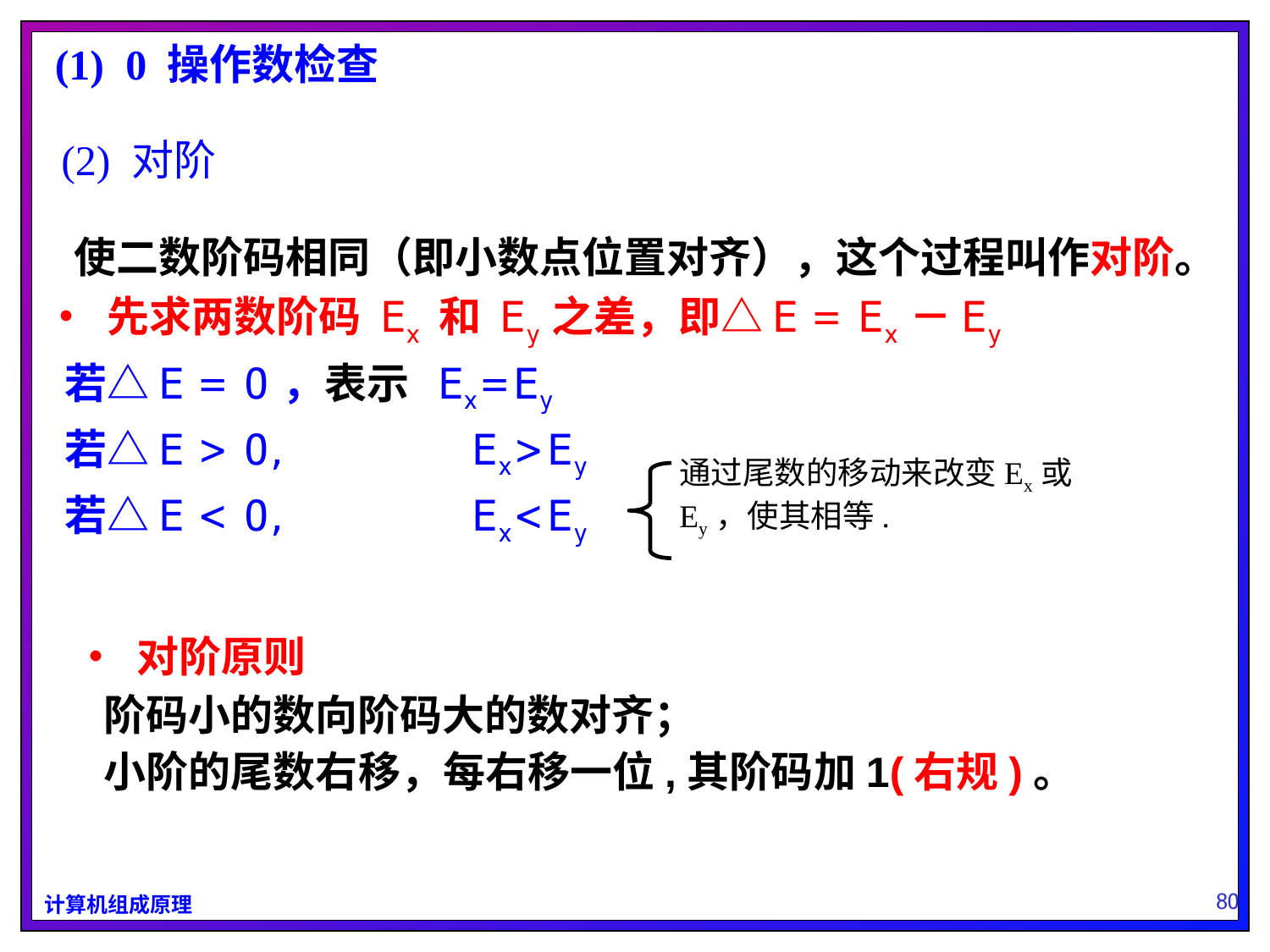

(1)  0 操作数检查
(2) 对阶
   使二数阶码相同（即小数点位置对齐），这个过程叫作对阶。
 • 先求两数阶码 Ex 和 Ey之差，即△E = Ex－Ey
  若△E = 0，表示  Ex=Ey
  若△E > 0,               Ex>Ey
  若△E < 0,               Ex<Ey
通过尾数的移动来改变Ex或Ey，使其相等.

 • 对阶原则
   阶码小的数向阶码大的数对齐；
   小阶的尾数右移，每右移一位,其阶码加1(右规)。